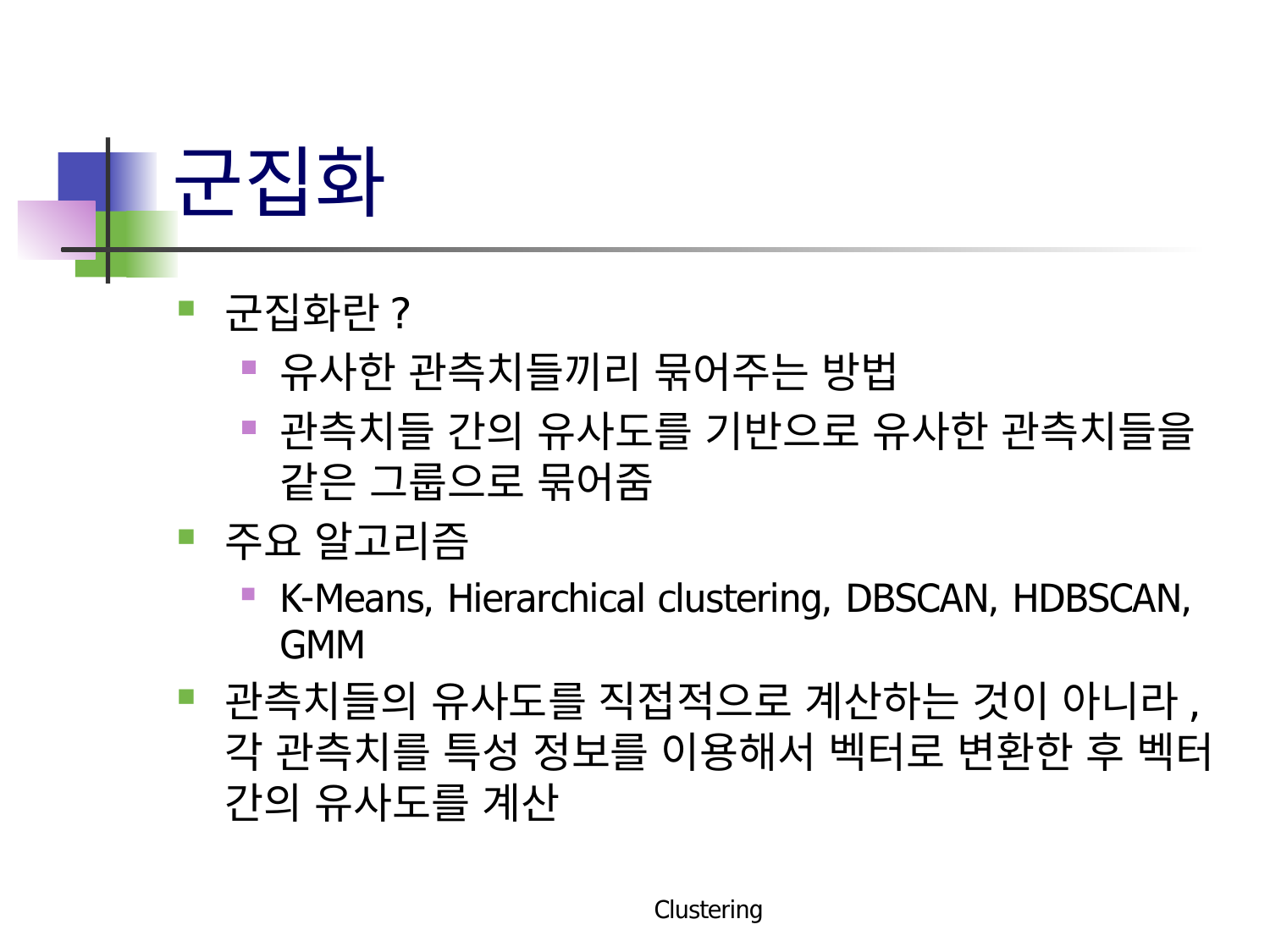

# 군집화
군집화란?
유사한 관측치들끼리 묶어주는 방법
관측치들 간의 유사도를 기반으로 유사한 관측치들을 같은 그룹으로 묶어줌
주요 알고리즘
K-Means, Hierarchical clustering, DBSCAN, HDBSCAN, GMM
관측치들의 유사도를 직접적으로 계산하는 것이 아니라, 각 관측치를 특성 정보를 이용해서 벡터로 변환한 후 벡터 간의 유사도를 계산
Clustering